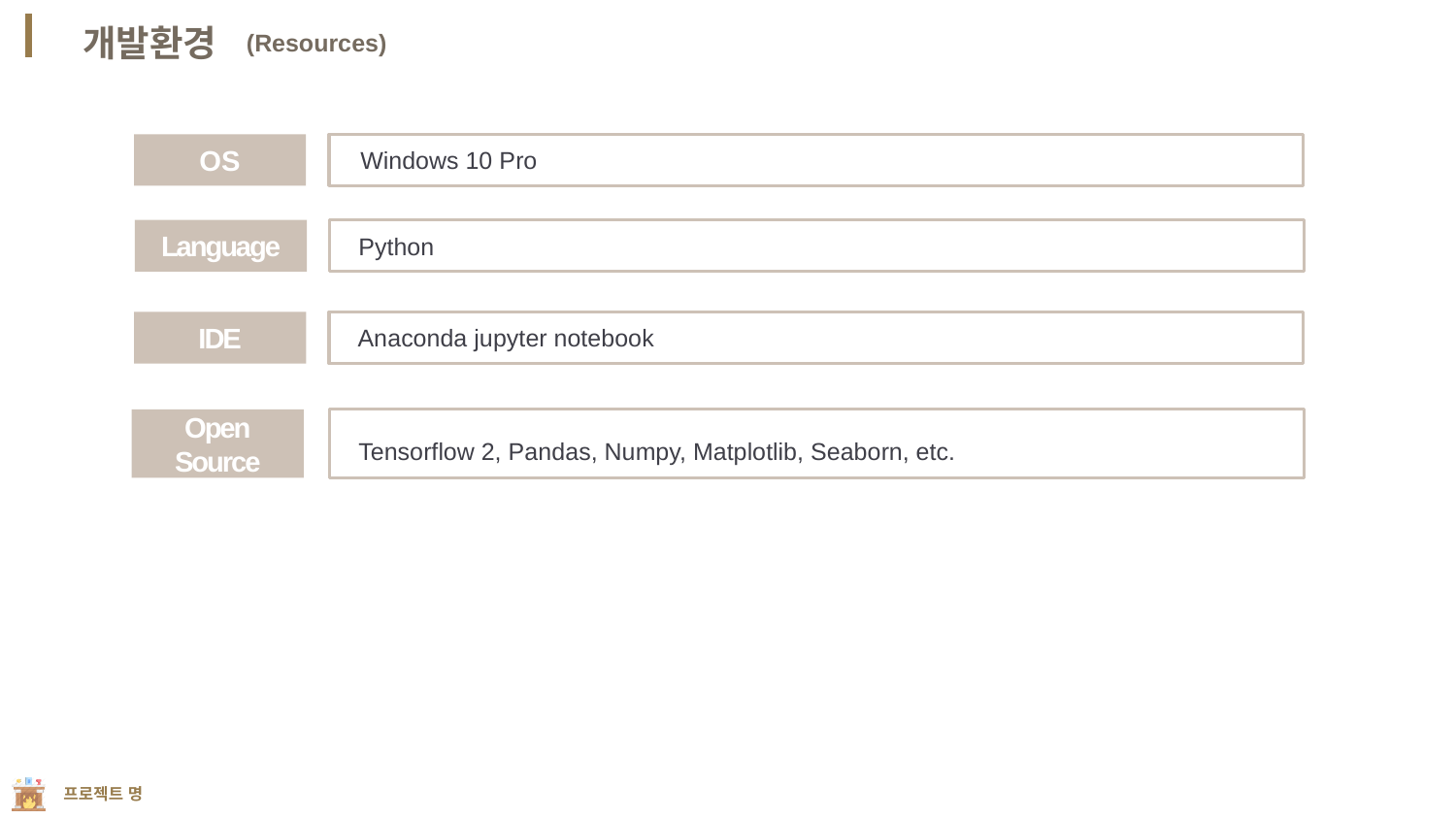

개발환경
(Resources)
Windows 10 Pro
OS
Language
Python
IDE
Anaconda jupyter notebook
Open
Source
Tensorflow 2, Pandas, Numpy, Matplotlib, Seaborn, etc.